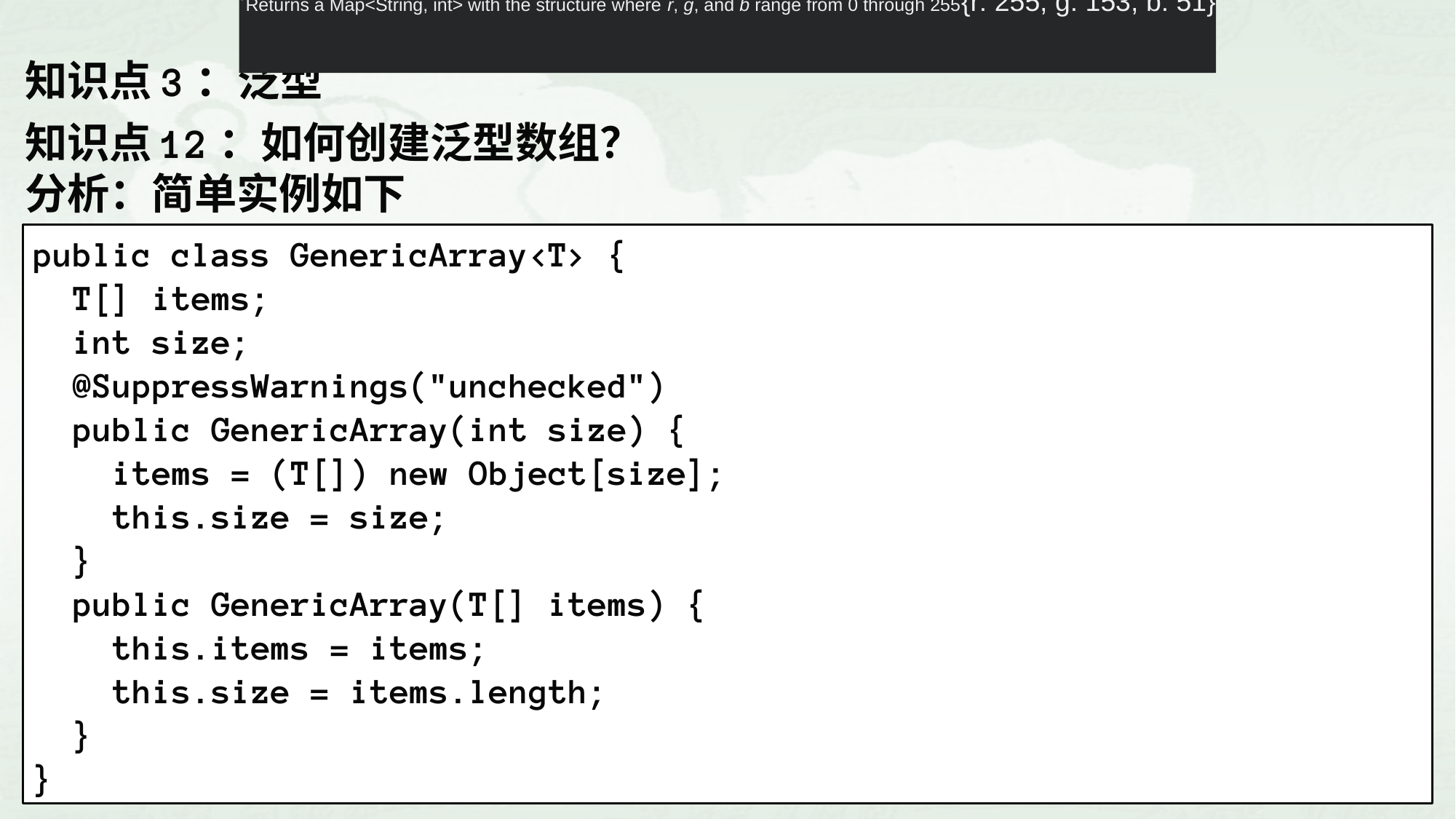

Returns a Map<String, int> with the structure where r, g, and b range from 0 through 255{r: 255, g: 153, b: 51}

知识点3：泛型
知识点12：如何创建泛型数组？
分析：简单实例如下
public class GenericArray<T> {
  T[] items;
  int size;
  @SuppressWarnings("unchecked")
  public GenericArray(int size) {
    items = (T[]) new Object[size];
    this.size = size;
  }
  public GenericArray(T[] items) {
    this.items = items;
    this.size = items.length;
  }
}